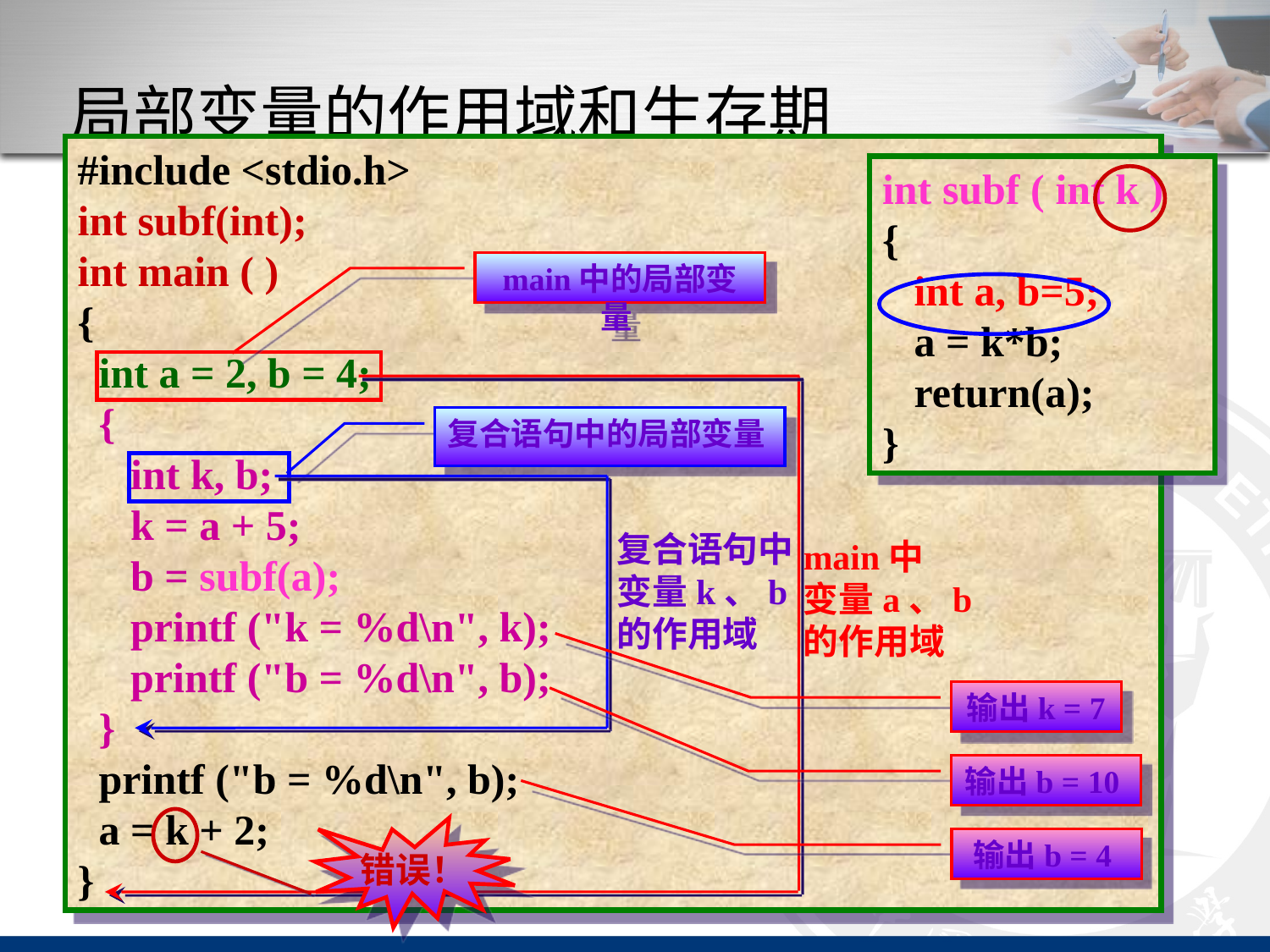

# 局部变量的作用域和生存期
#include <stdio.h>
int subf(int);
int main ( )
{
  int a = 2, b = 4;
  {
     int k, b;
     k = a + 5;
     b = subf(a);
     printf ("k = %d\n", k);
     printf ("b = %d\n", b);
  }
  printf ("b = %d\n", b);
  a = k + 2;
}
int subf ( int k )
{
   int a, b=5;
   a = k*b;
   return(a);
}

main中的局部变量

main中
变量a、b
的作用域
复合语句中的局部变量

复合语句中
变量k、b
的作用域
输出k = 7
输出b = 10

错误！

输出b = 4